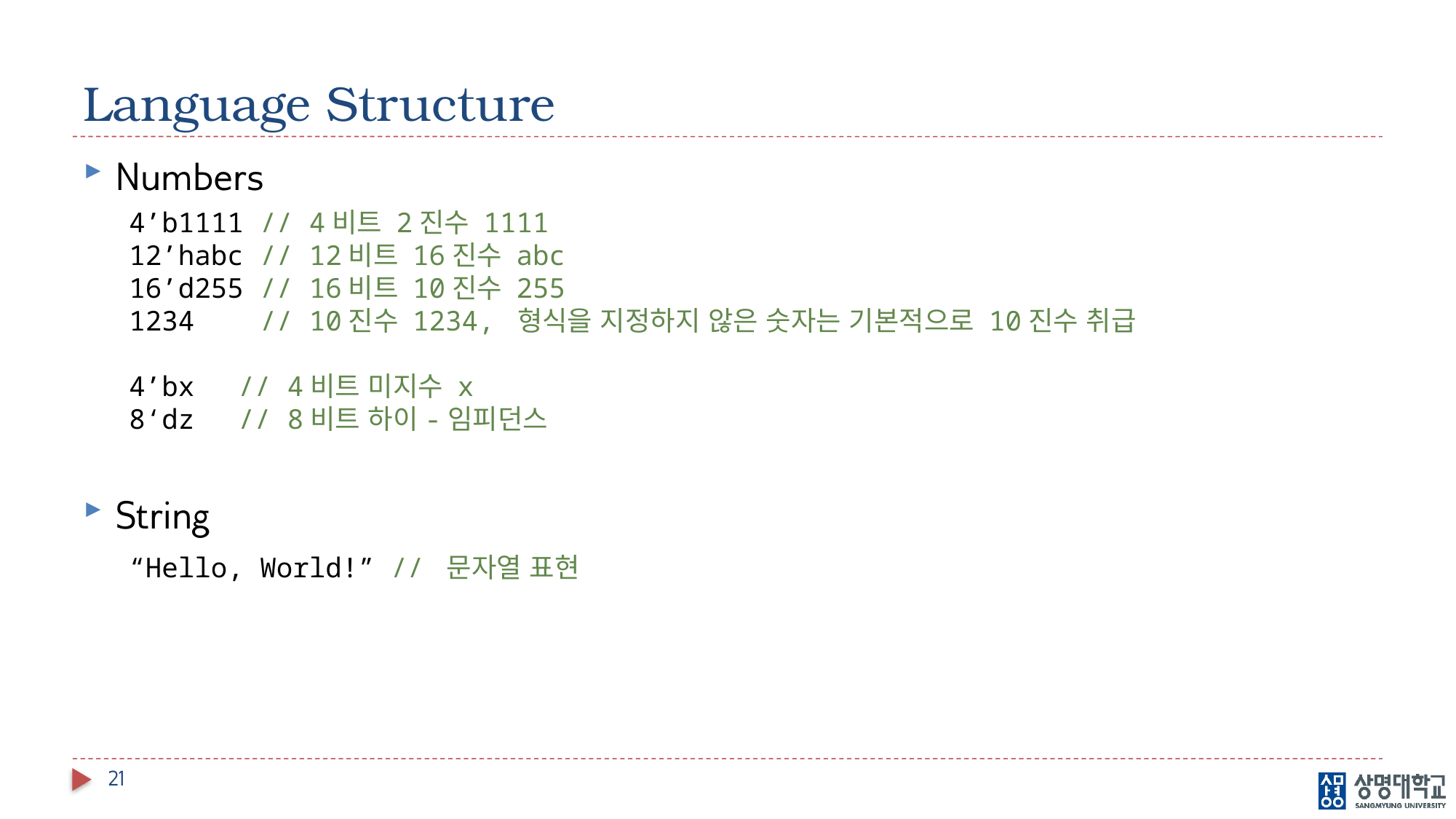

# Language Structure

Numbers

String

4’b1111 // 4비트 2진수 1111
12’habc // 12비트 16진수 abc
16’d255 // 16비트 10진수 255
1234    // 10진수 1234, 형식을 지정하지 않은 숫자는 기본적으로 10진수 취급

4’bx	// 4비트 미지수 x
8‘dz	// 8비트 하이-임피던스
“Hello, World!” // 문자열 표현
21